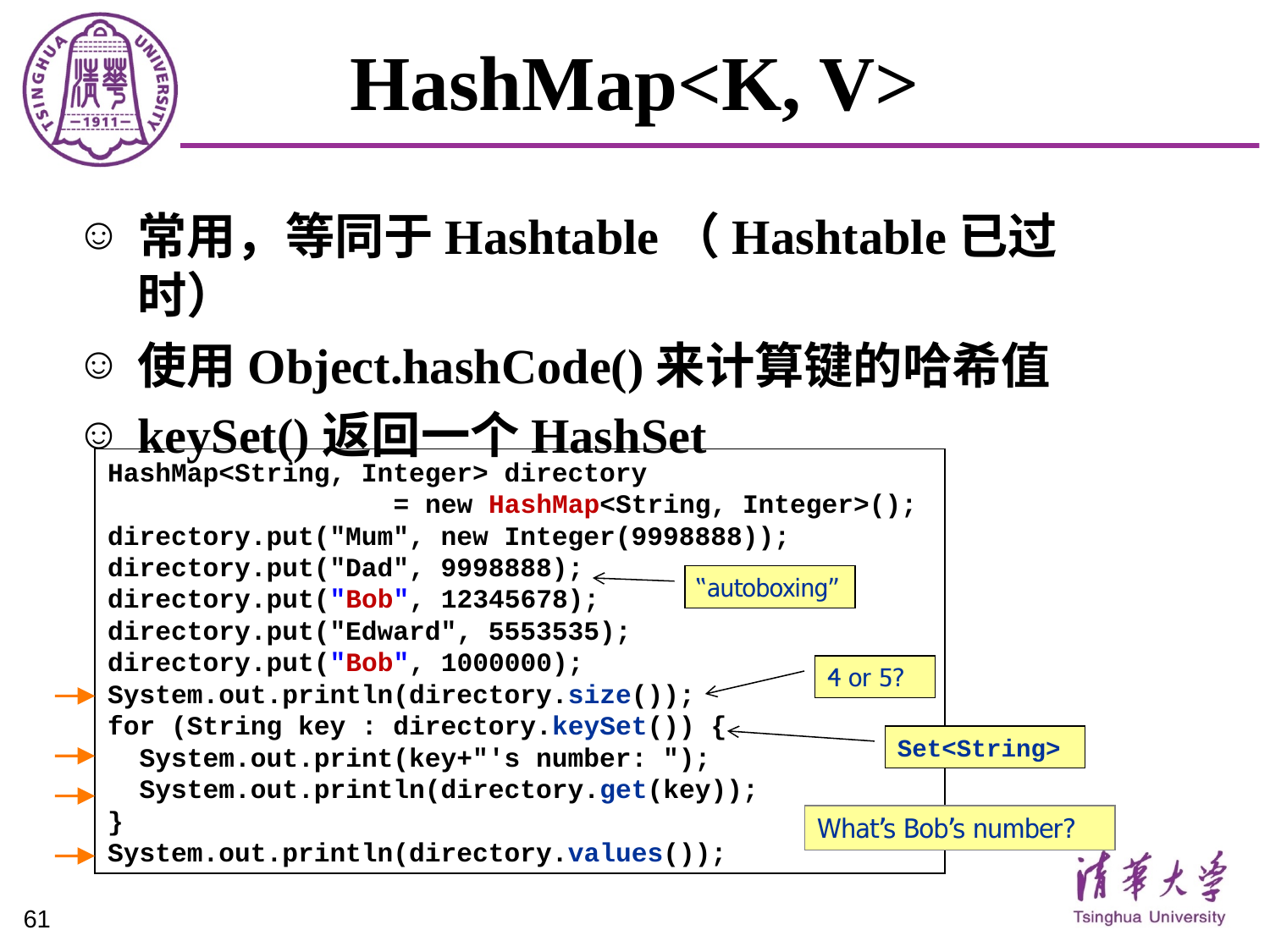

# HashMap<K, V>
常用，等同于Hashtable（Hashtable已过时）
使用Object.hashCode()来计算键的哈希值
keySet()返回一个HashSet
HashMap<String, Integer> directory
                  = new HashMap<String, Integer>();
directory.put("Mum", new Integer(9998888));
directory.put("Dad", 9998888);
directory.put("Bob", 12345678);
directory.put("Edward", 5553535);
directory.put("Bob", 1000000);
System.out.println(directory.size());
for (String key : directory.keySet()) {
  System.out.print(key+"'s number: ");
  System.out.println(directory.get(key));
}
System.out.println(directory.values());
“autoboxing”
4 or 5?

Set<String>

What’s Bob’s number?

61